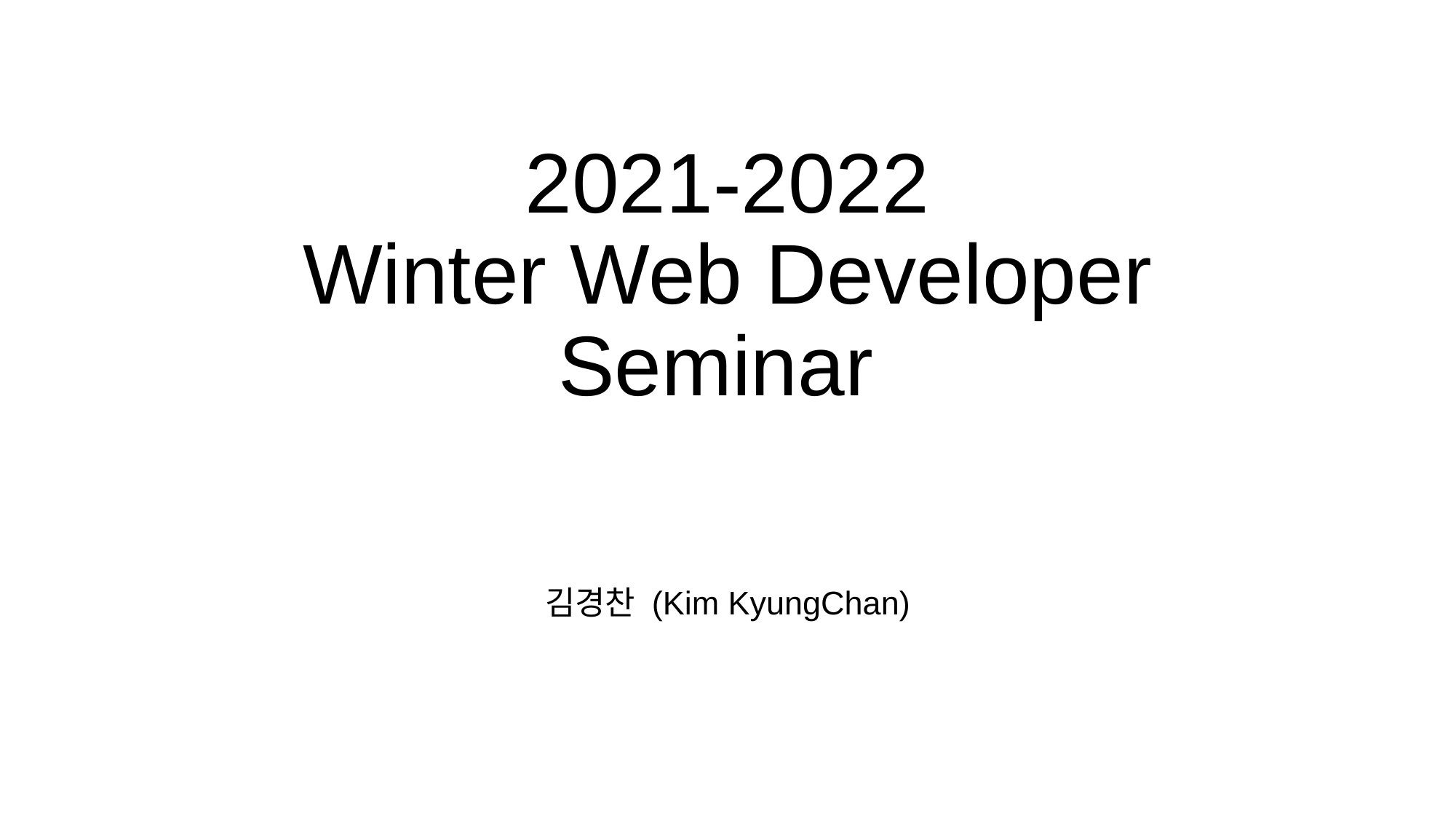

# 2021-2022 Winter Web Developer Seminar

김경찬 (Kim KyungChan)